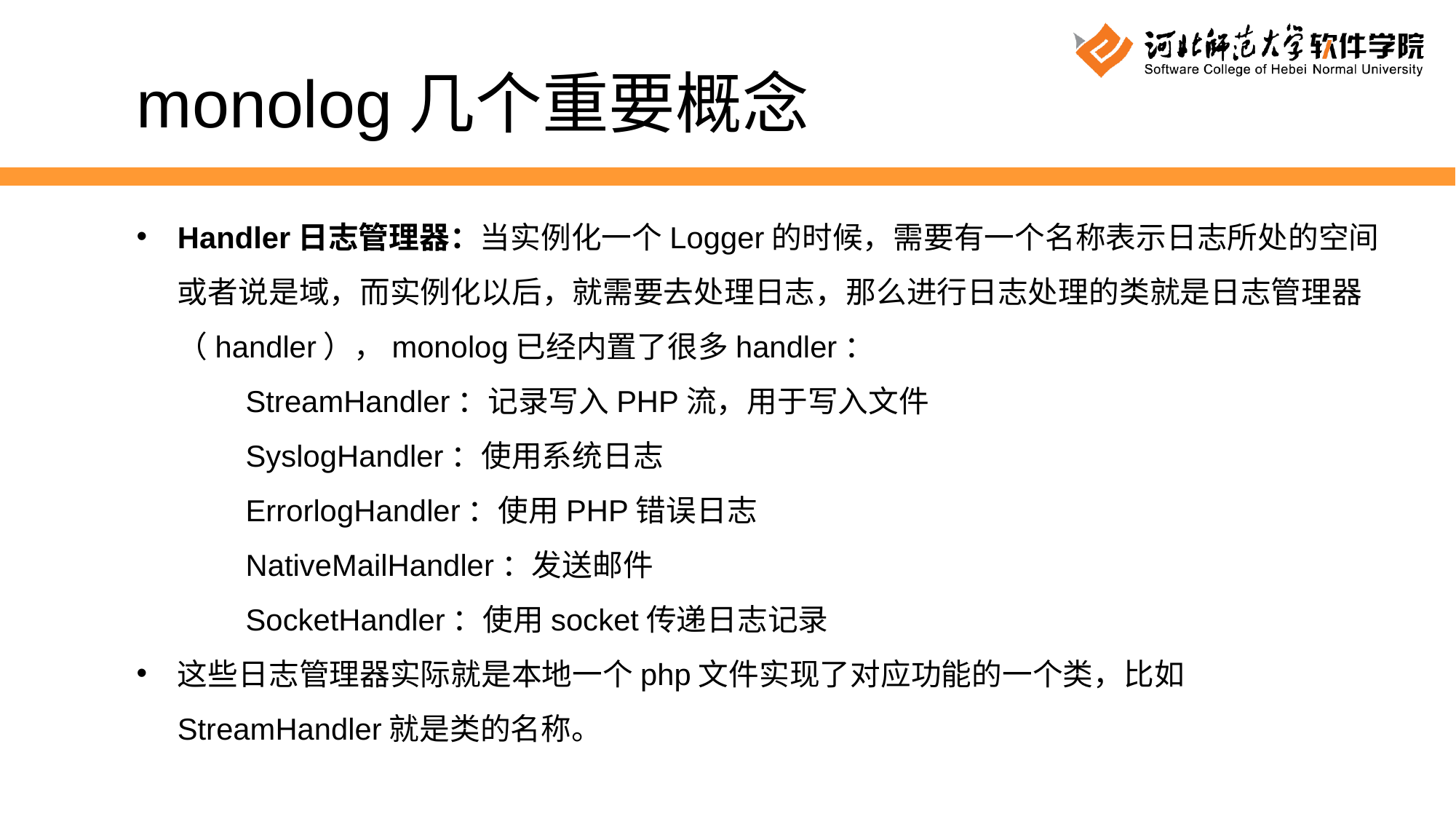

monolog几个重要概念
Handler日志管理器：当实例化一个Logger的时候，需要有一个名称表示日志所处的空间或者说是域，而实例化以后，就需要去处理日志，那么进行日志处理的类就是日志管理器（handler），monolog已经内置了很多handler：
StreamHandler：记录写入PHP流，用于写入文件
SyslogHandler：使用系统日志
ErrorlogHandler：使用PHP错误日志
NativeMailHandler：发送邮件
SocketHandler：使用socket传递日志记录
这些日志管理器实际就是本地一个php文件实现了对应功能的一个类，比如StreamHandler就是类的名称。